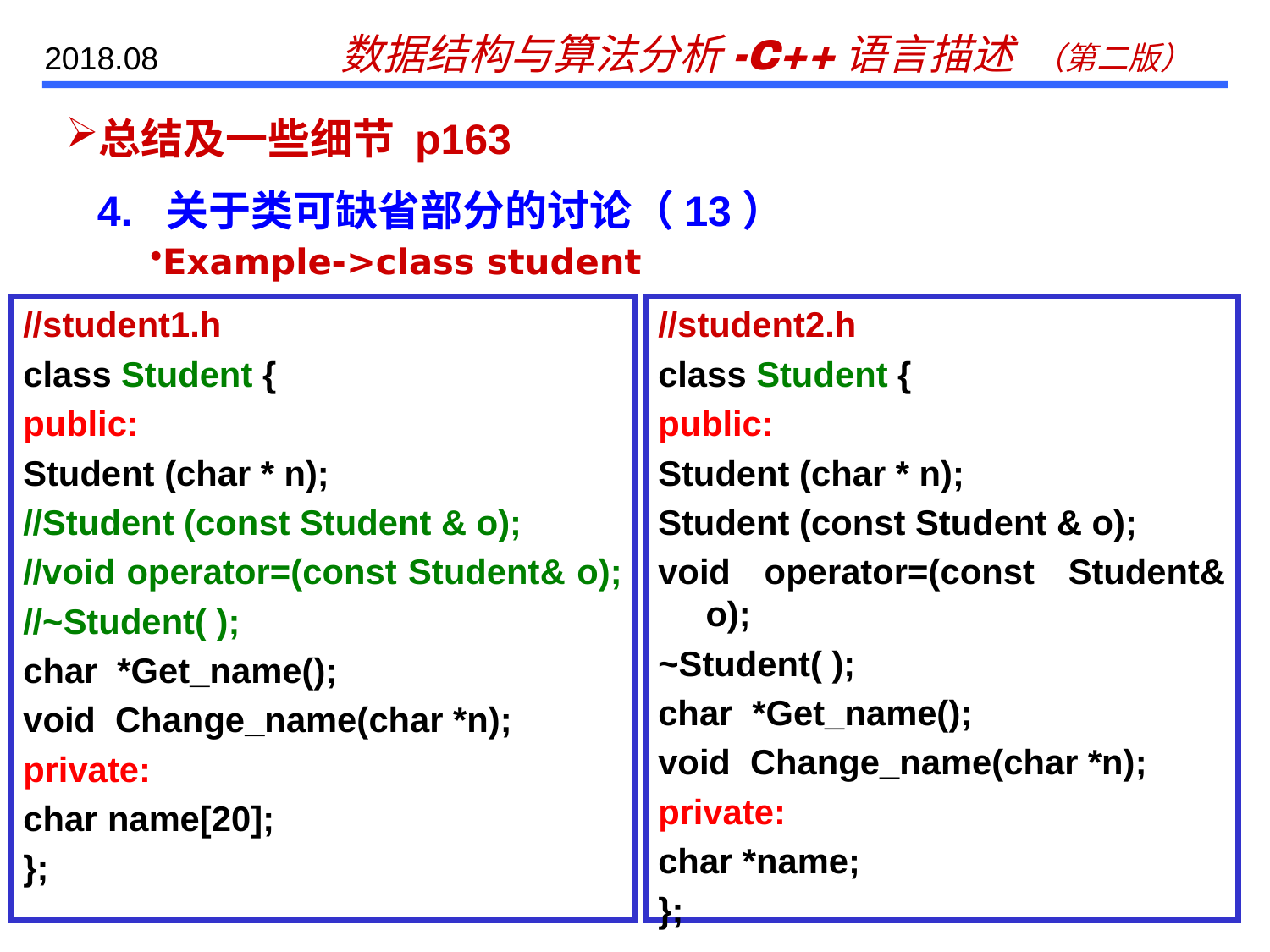

# 总结及一些细节 p163
4.  关于类可缺省部分的讨论（13）
Example->class student
//student1.h
class Student {
public:
Student (char * n);
//Student (const Student & o);
//void operator=(const Student& o);
//~Student( );
char  *Get_name();
void  Change_name(char *n);
private:
char name[20];
};
//student2.h
class Student {
public:
Student (char * n);
Student (const Student & o);
void operator=(const Student& o);
~Student( );
char  *Get_name();
void  Change_name(char *n);
private:
char *name;
};